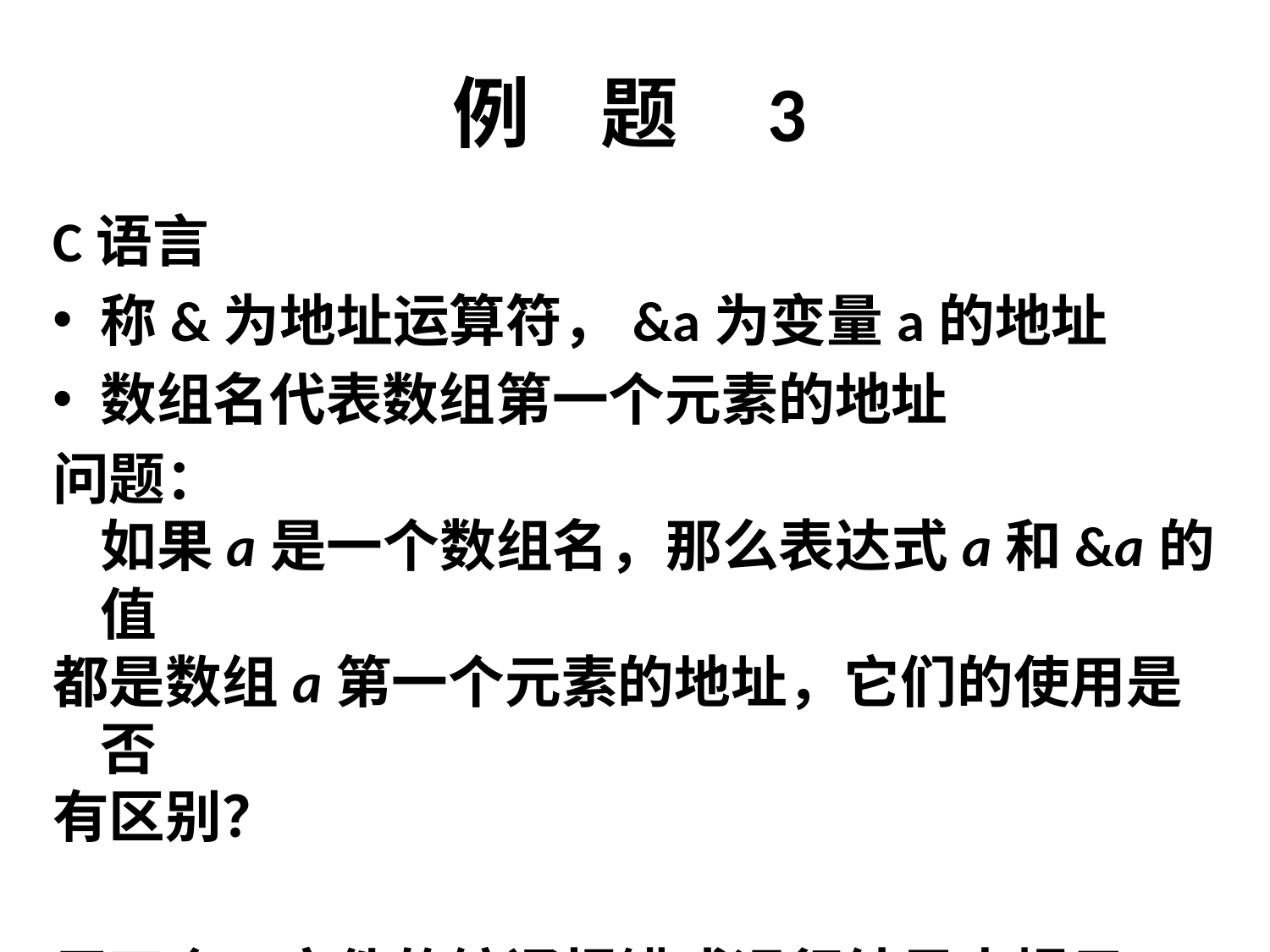

# 例    题    3
C语言
称&为地址运算符，&a为变量a的地址
数组名代表数组第一个元素的地址
问题：
	如果a是一个数组名，那么表达式a和&a的值
都是数组a第一个元素的地址，它们的使用是否
有区别？

用四个C文件的编译报错或运行结果来提示